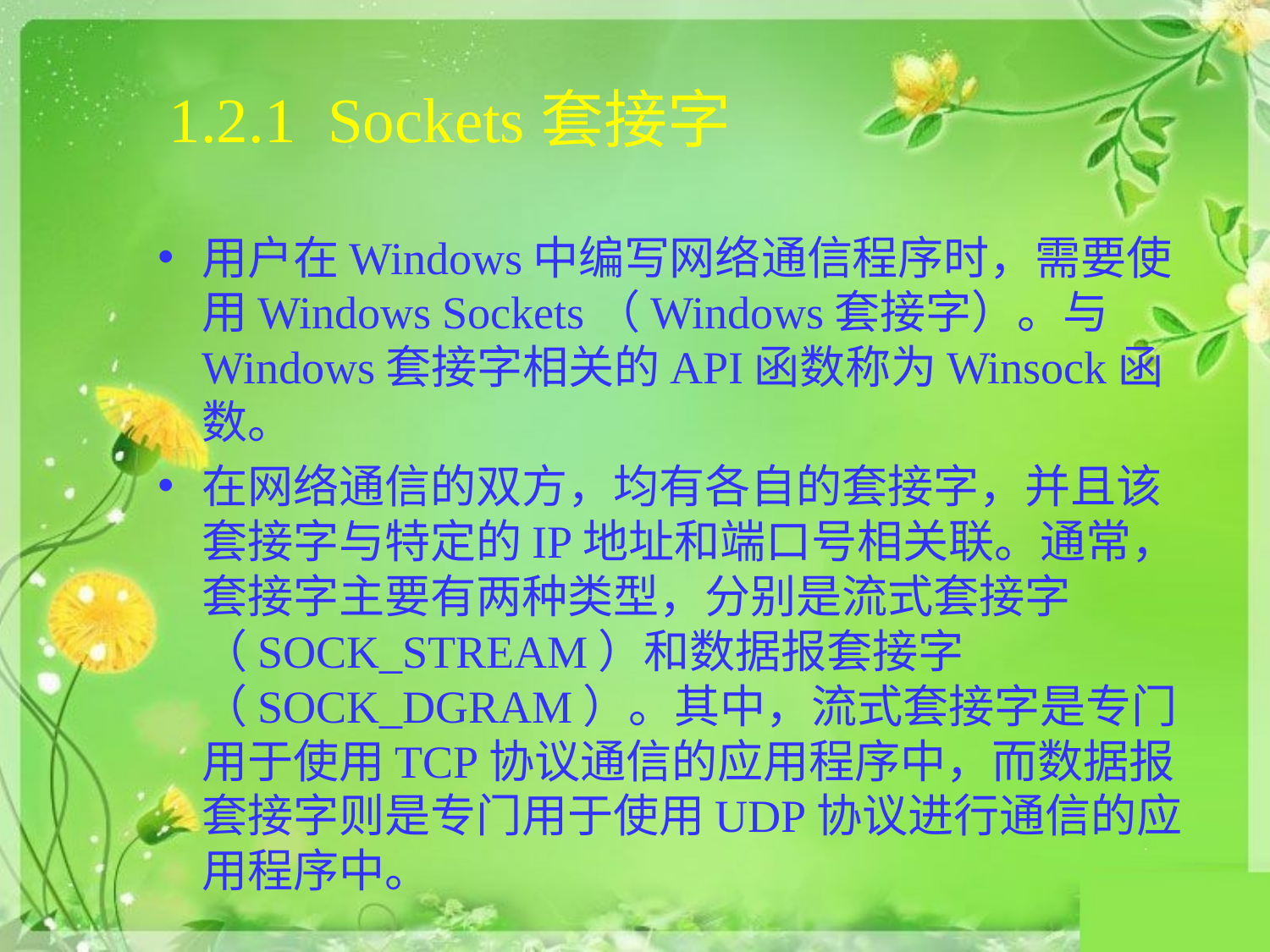

# 1.2.1  Sockets套接字
用户在Windows中编写网络通信程序时，需要使用Windows Sockets（Windows套接字）。与Windows套接字相关的API函数称为Winsock函数。
在网络通信的双方，均有各自的套接字，并且该套接字与特定的IP地址和端口号相关联。通常，套接字主要有两种类型，分别是流式套接字（SOCK_STREAM）和数据报套接字（SOCK_DGRAM）。其中，流式套接字是专门用于使用TCP协议通信的应用程序中，而数据报套接字则是专门用于使用UDP协议进行通信的应用程序中。